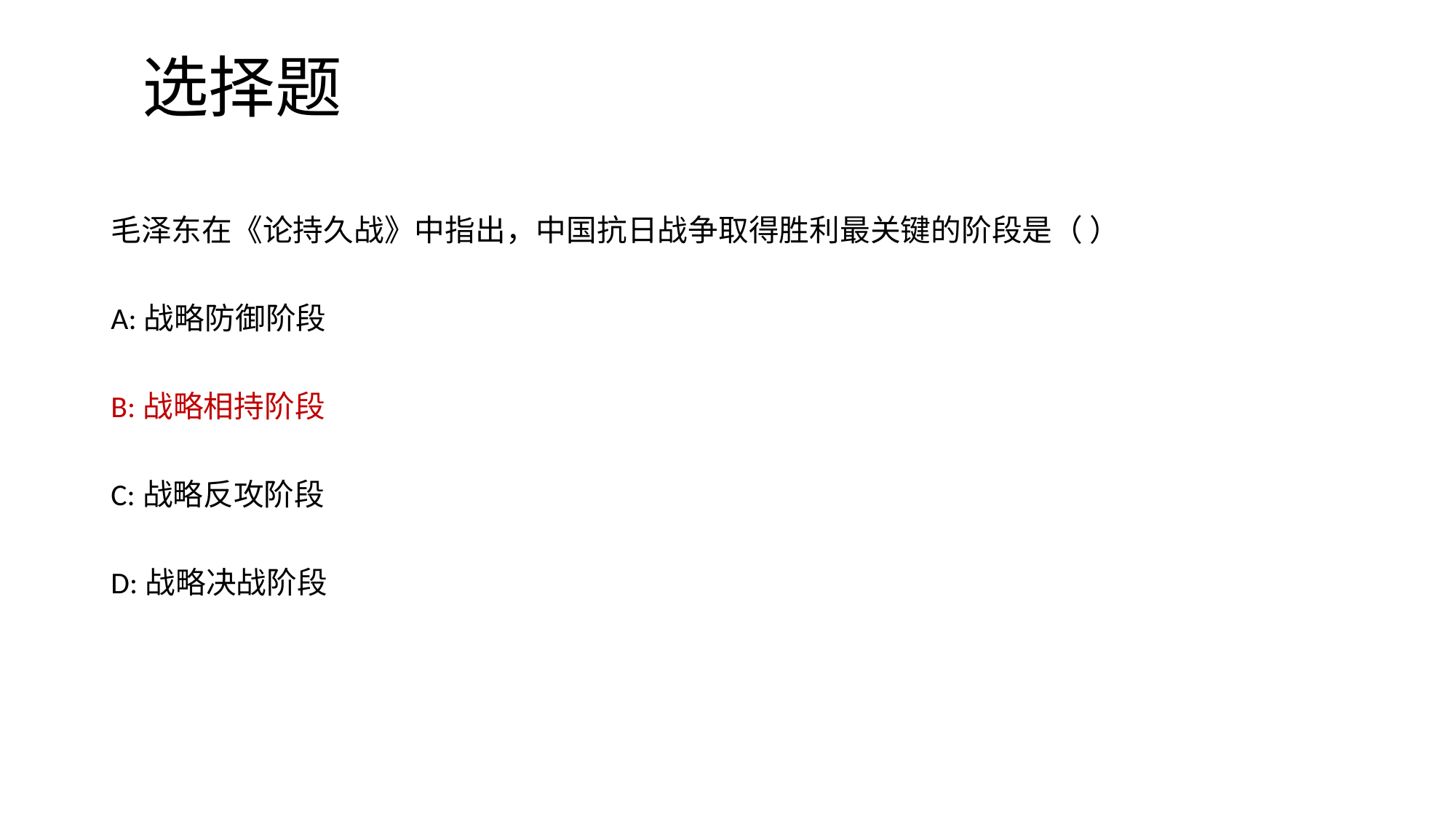

# 选择题
毛泽东在《论持久战》中指出，中国抗日战争取得胜利最关键的阶段是（ ）
A:战略防御阶段
B:战略相持阶段
C:战略反攻阶段
D:战略决战阶段